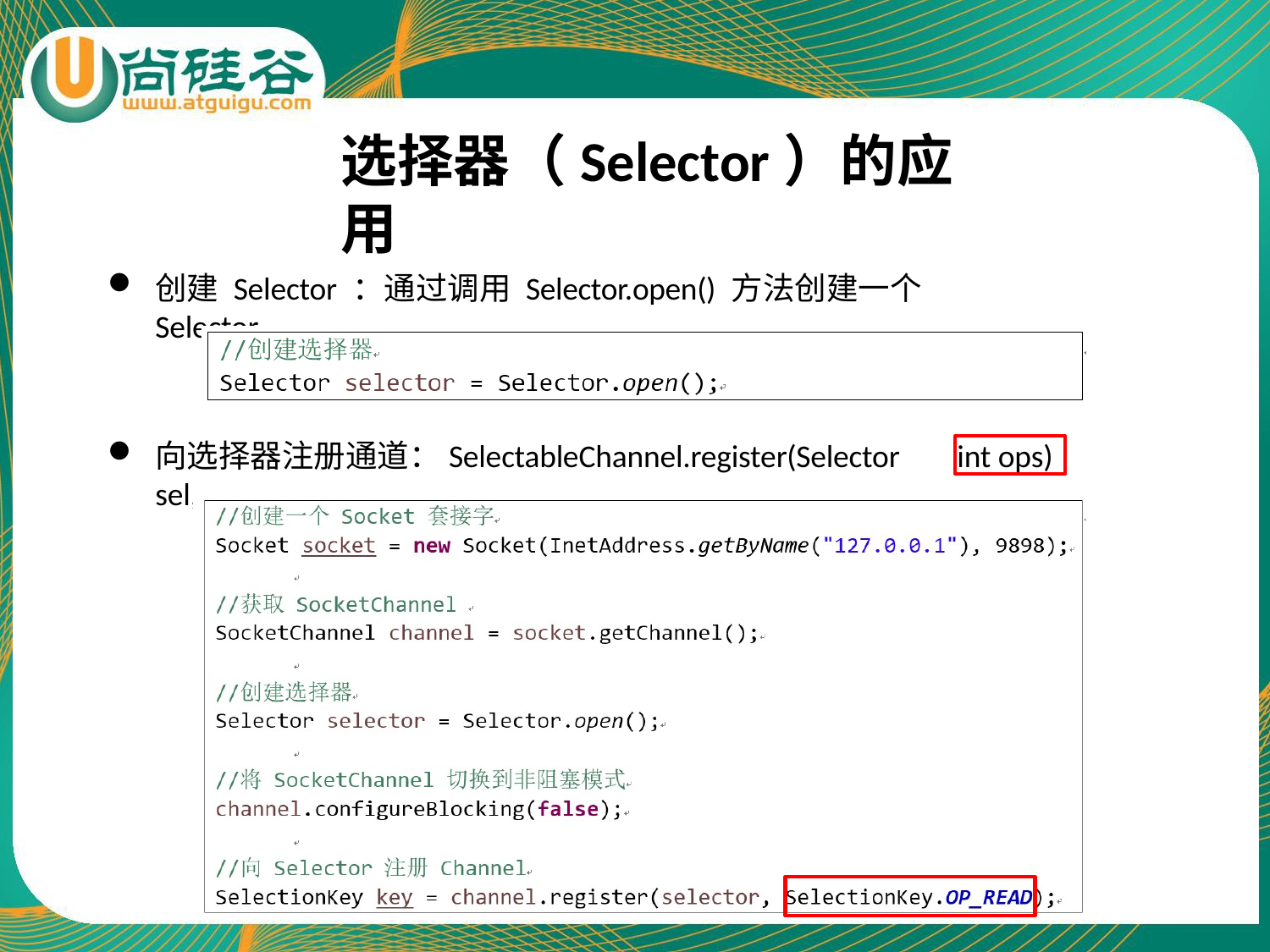

# 选择器（Selector）的应用
创建 Selector ：通过调用 Selector.open() 方法创建一个 Selector。

向选择器注册通道：SelectableChannel.register(Selector sel,
int ops)